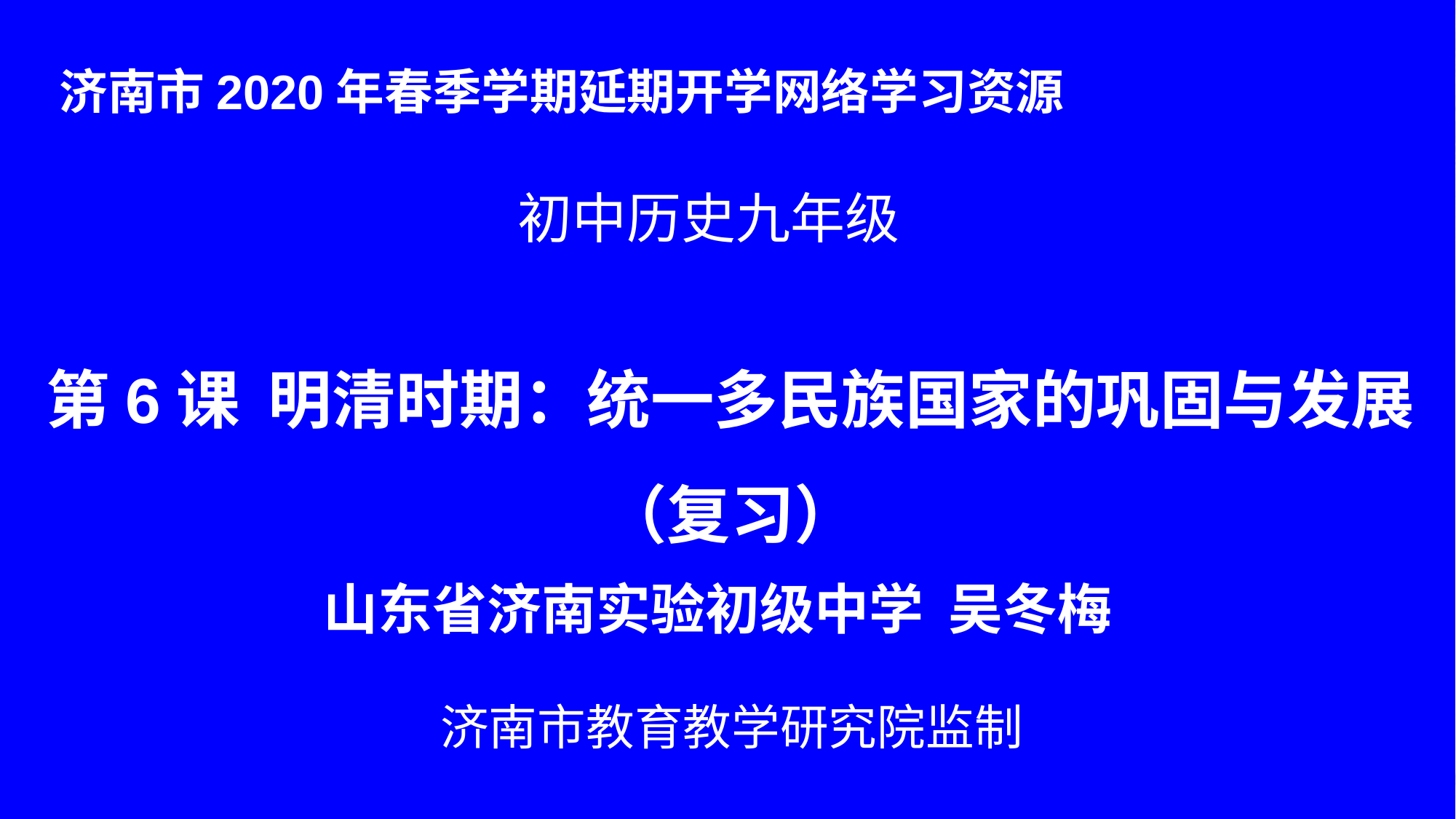

济南市2020年春季学期延期开学网络学习资源
初中历史九年级
第6课  明清时期：统一多民族国家的巩固与发展（复习）
山东省济南实验初级中学  吴冬梅
济南市教育教学研究院监制